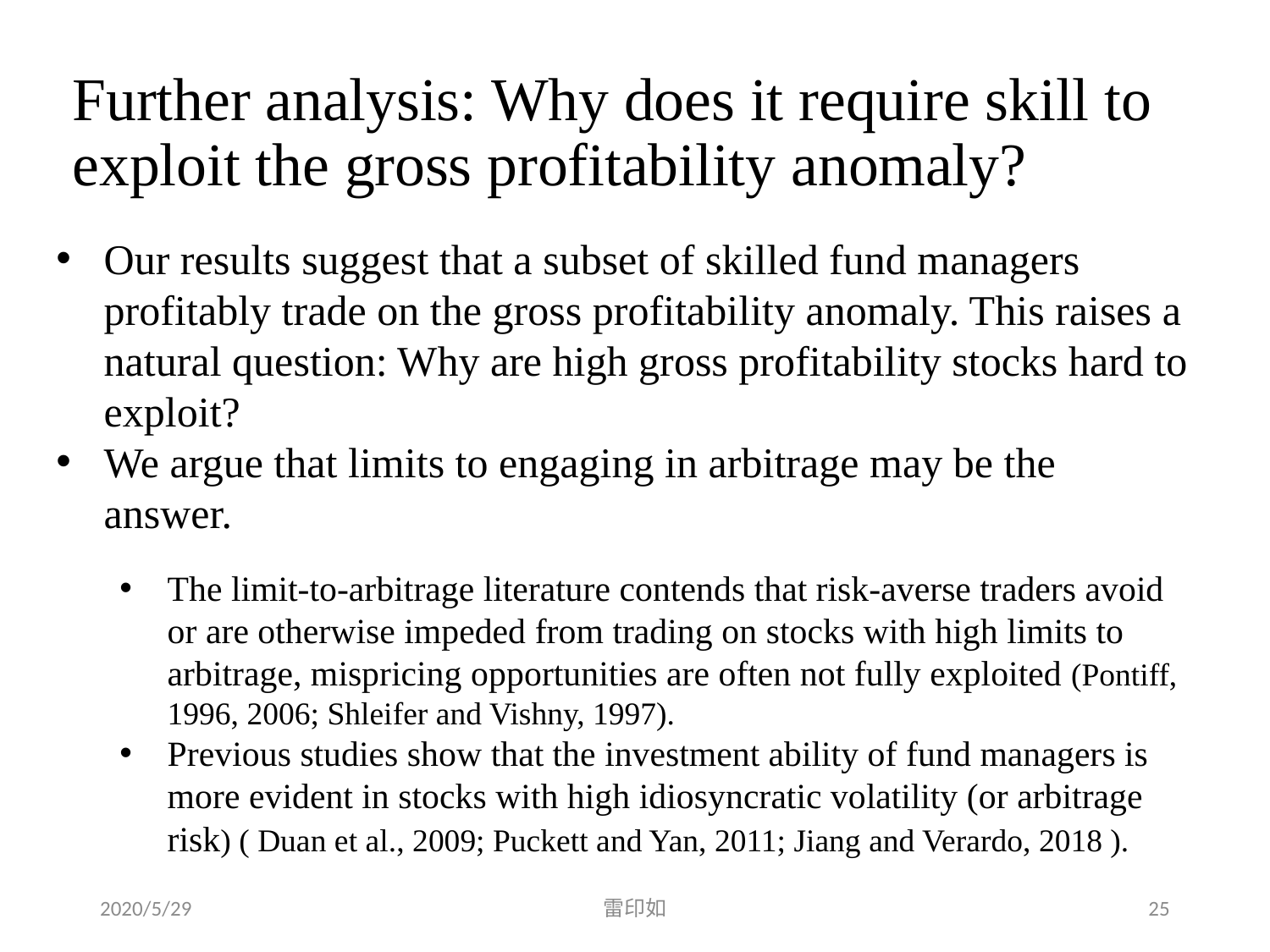

# Further analysis: Why does it require skill to exploit the gross profitability anomaly?
Our results suggest that a subset of skilled fund managers profitably trade on the gross profitability anomaly. This raises a natural question: Why are high gross profitability stocks hard to exploit?
We argue that limits to engaging in arbitrage may be the answer.

The limit-to-arbitrage literature contends that risk-averse traders avoid or are otherwise impeded from trading on stocks with high limits to arbitrage, mispricing opportunities are often not fully exploited (Pontiff, 1996, 2006; Shleifer and Vishny, 1997).
Previous studies show that the investment ability of fund managers is more evident in stocks with high idiosyncratic volatility (or arbitrage risk) ( Duan et al., 2009; Puckett and Yan, 2011; Jiang and Verardo, 2018 ).
2020/5/29
雷印如
25